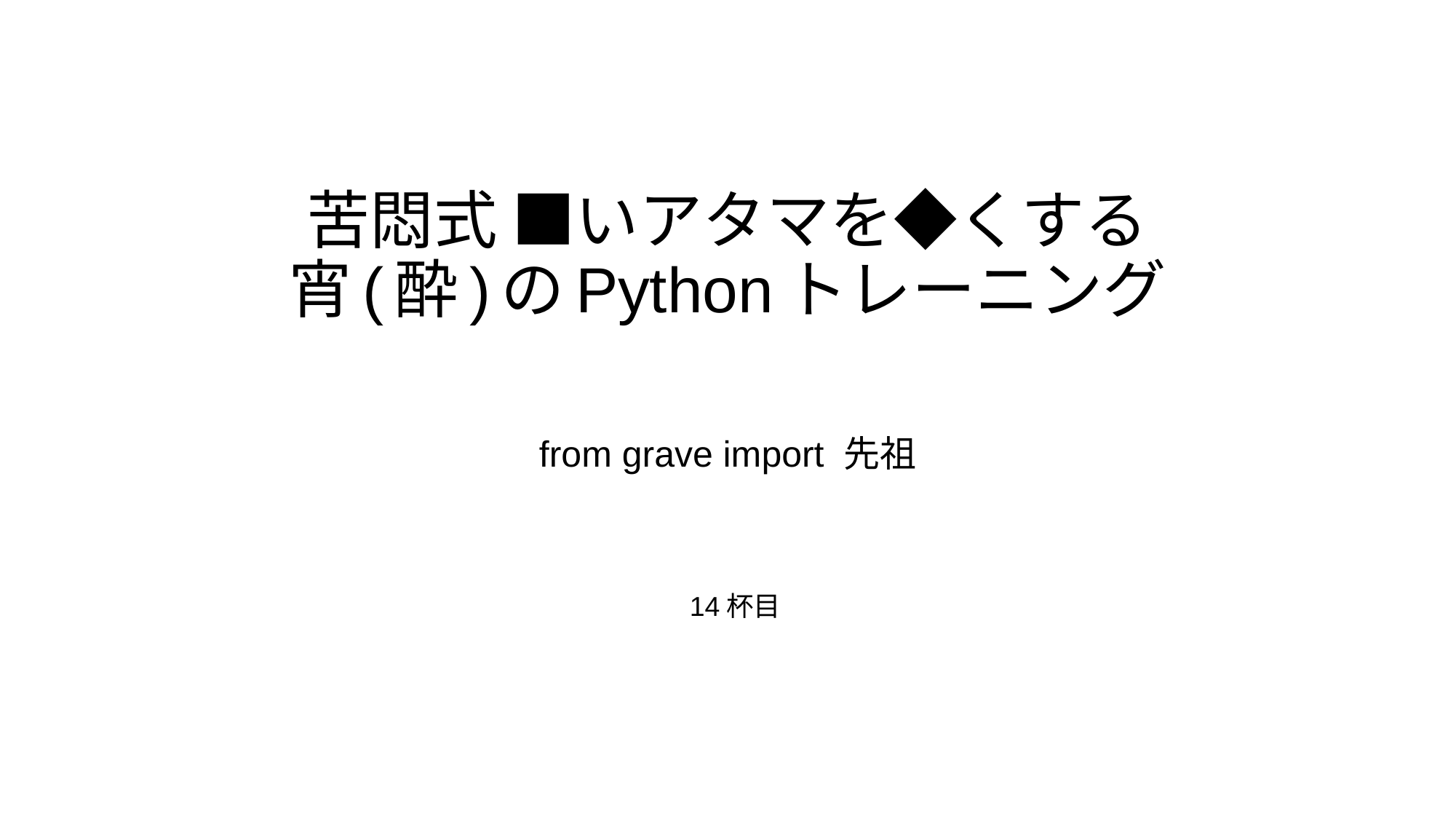

# 苦悶式 ■いアタマを◆くする 宵(酔)のPythonトレーニング
from grave import 先祖
14杯目